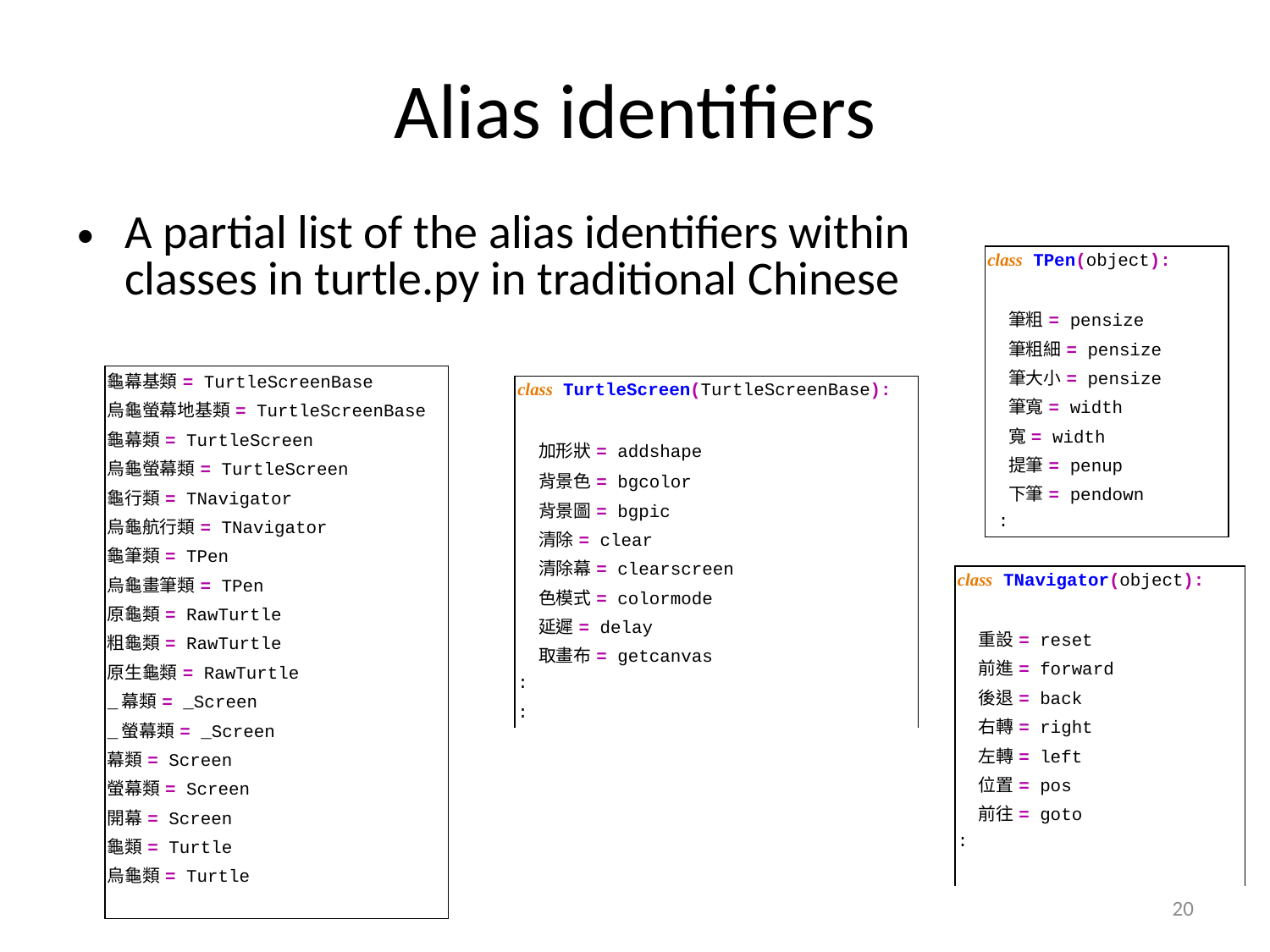

# Alias identifiers
A partial list of the alias identifiers within classes in turtle.py in traditional Chinese
| class TPen(object): |
| --- |
|  |
| 筆粗= pensize |
| 筆粗細= pensize |
| 筆大小= pensize |
| 筆寬= width |
| 寬= width |
| 提筆= penup |
| 下筆= pendown |
| : |
| 龜幕基類= TurtleScreenBase |
| --- |
| 烏龜螢幕地基類= TurtleScreenBase |
| 龜幕類= TurtleScreen |
| 烏龜螢幕類= TurtleScreen |
| 龜行類= TNavigator |
| 烏龜航行類= TNavigator |
| 龜筆類= TPen |
| 烏龜畫筆類= TPen |
| 原龜類= RawTurtle |
| 粗龜類= RawTurtle |
| 原生龜類= RawTurtle |
| \_幕類= \_Screen |
| \_螢幕類= \_Screen |
| 幕類= Screen |
| 螢幕類= Screen |
| 開幕= Screen |
| 龜類= Turtle |
| 烏龜類= Turtle |
|  |
| class TurtleScreen(TurtleScreenBase): |
| --- |
|  |
| 加形狀= addshape |
| 背景色= bgcolor |
| 背景圖= bgpic |
| 清除= clear |
| 清除幕= clearscreen |
| 色模式= colormode |
| 延遲= delay |
| 取畫布= getcanvas |
| : |
| : |
| class TNavigator(object): |
| --- |
|  |
| 重設= reset |
| 前進= forward |
| 後退= back |
| 右轉= right |
| 左轉= left |
| 位置= pos |
| 前往= goto |
| : |
|  |
20